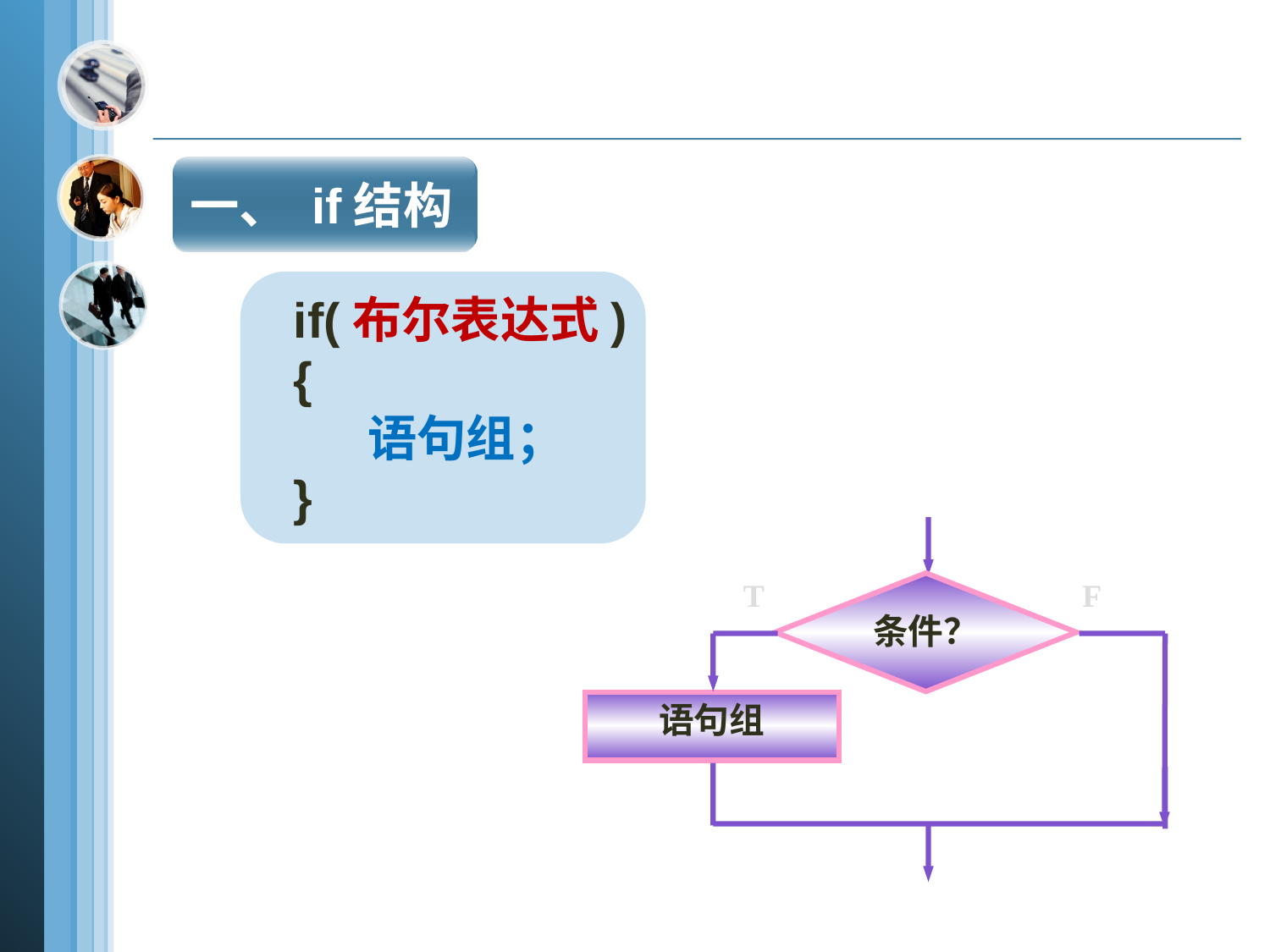

一、 if结构

  if(布尔表达式)
  {
        语句组；
  }

条件？
T
F

语句组